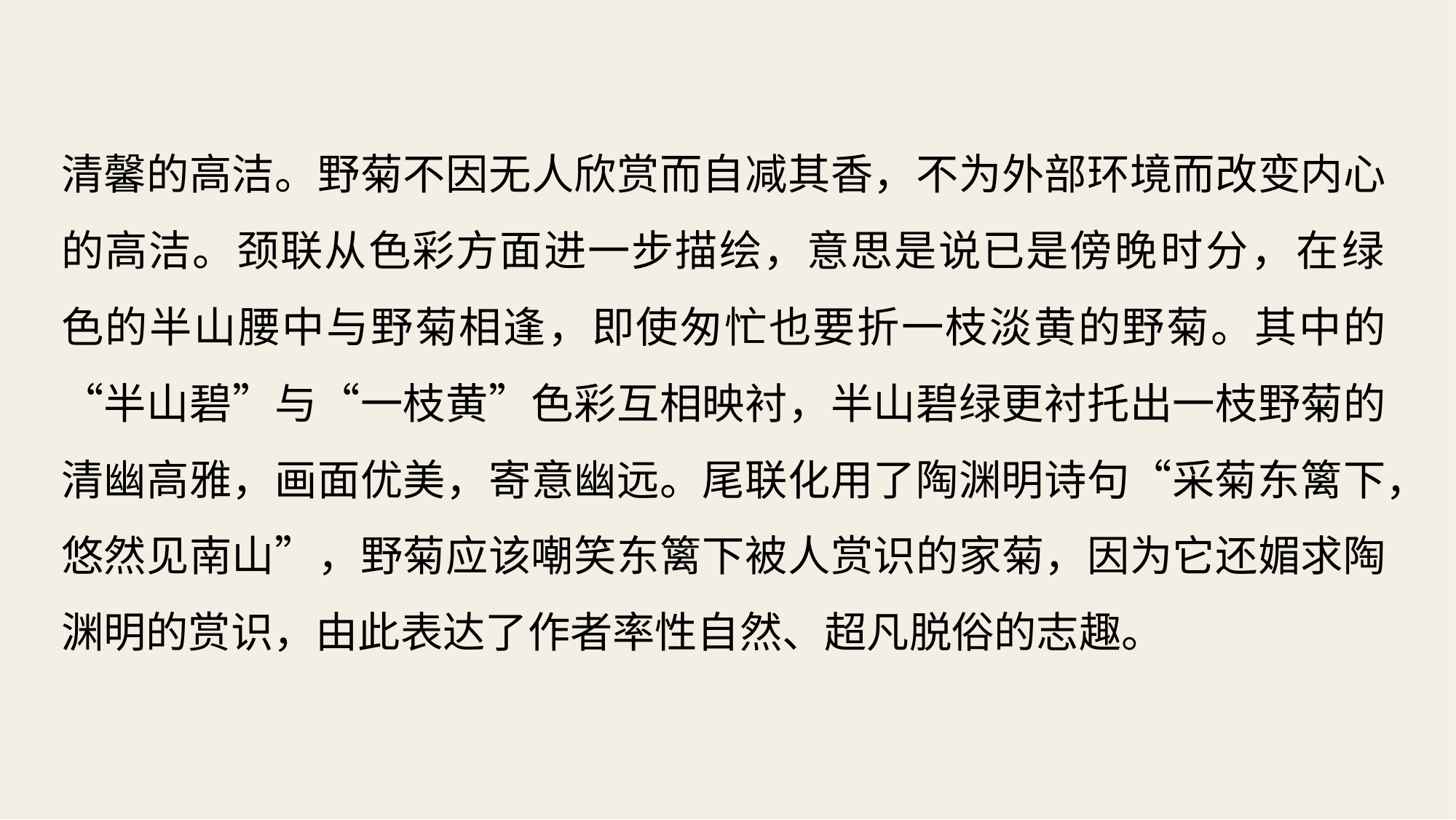

清馨的高洁。野菊不因无人欣赏而自减其香，不为外部环境而改变内心的高洁。颈联从色彩方面进一步描绘，意思是说已是傍晚时分，在绿色的半山腰中与野菊相逢，即使匆忙也要折一枝淡黄的野菊。其中的“半山碧”与“一枝黄”色彩互相映衬，半山碧绿更衬托出一枝野菊的清幽高雅，画面优美，寄意幽远。尾联化用了陶渊明诗句“采菊东篱下，悠然见南山”，野菊应该嘲笑东篱下被人赏识的家菊，因为它还媚求陶渊明的赏识，由此表达了作者率性自然、超凡脱俗的志趣。